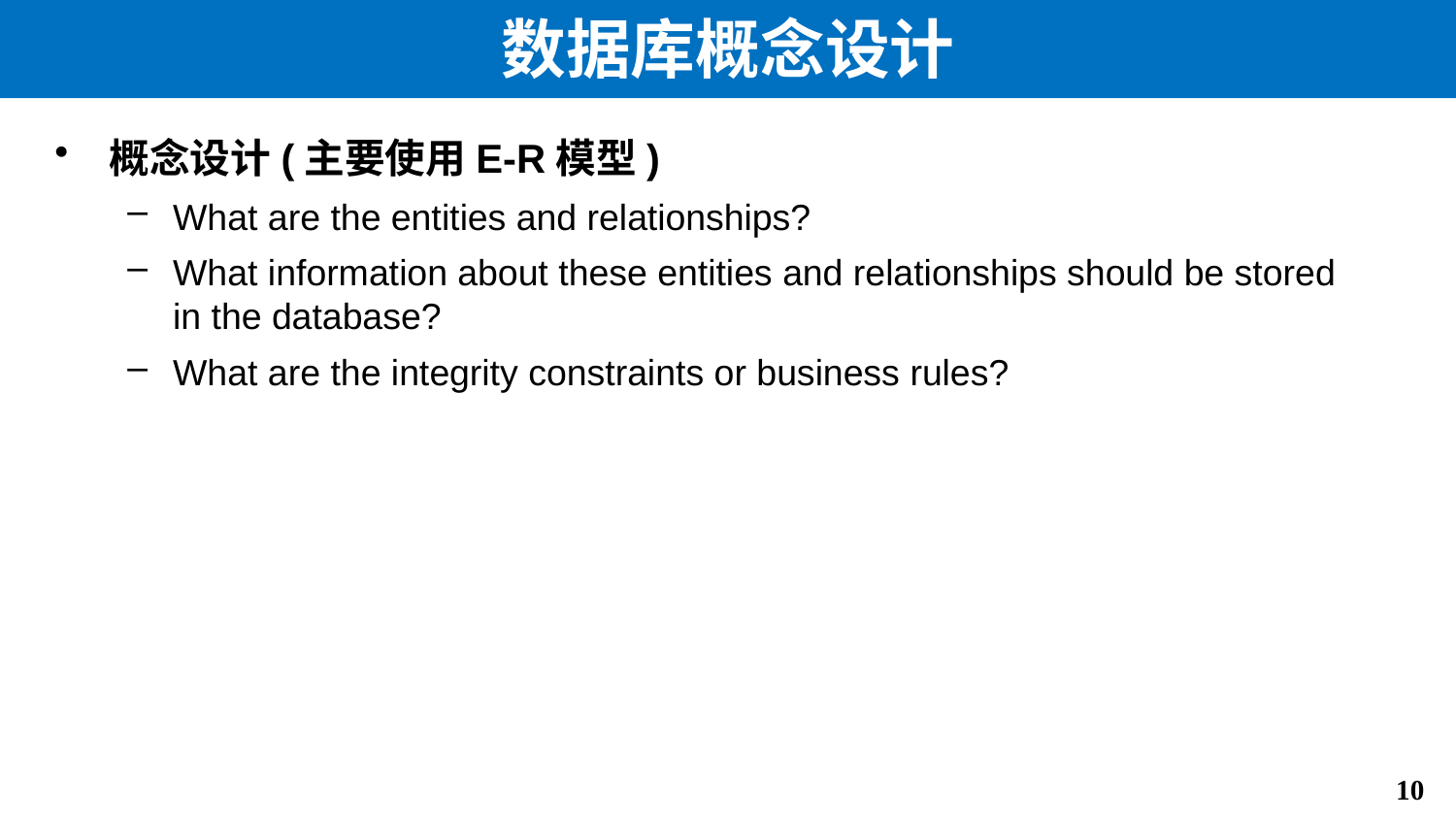

# 数据库概念设计
概念设计(主要使用E-R模型)
What are the entities and relationships?
What information about these entities and relationships should be stored in the database?
What are the integrity constraints or business rules?